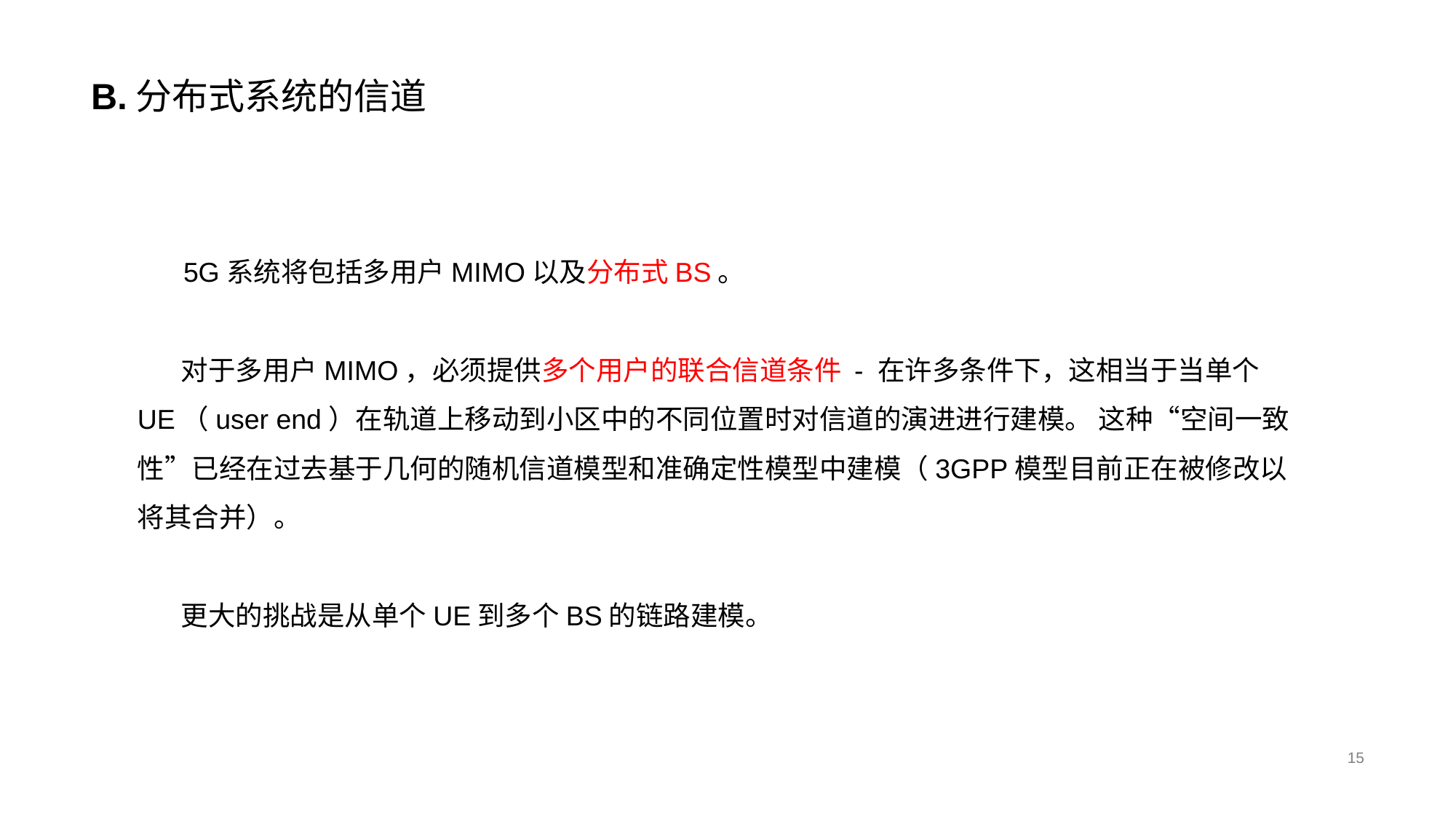

# B.分布式系统的信道
      5G系统将包括多用户MIMO以及分布式BS。

      对于多用户MIMO，必须提供多个用户的联合信道条件 - 在许多条件下，这相当于当单个UE（user end）在轨道上移动到小区中的不同位置时对信道的演进进行建模。 这种“空间一致性”已经在过去基于几何的随机信道模型和准确定性模型中建模（3GPP模型目前正在被修改以将其合并）。

      更大的挑战是从单个UE到多个BS的链路建模。
15